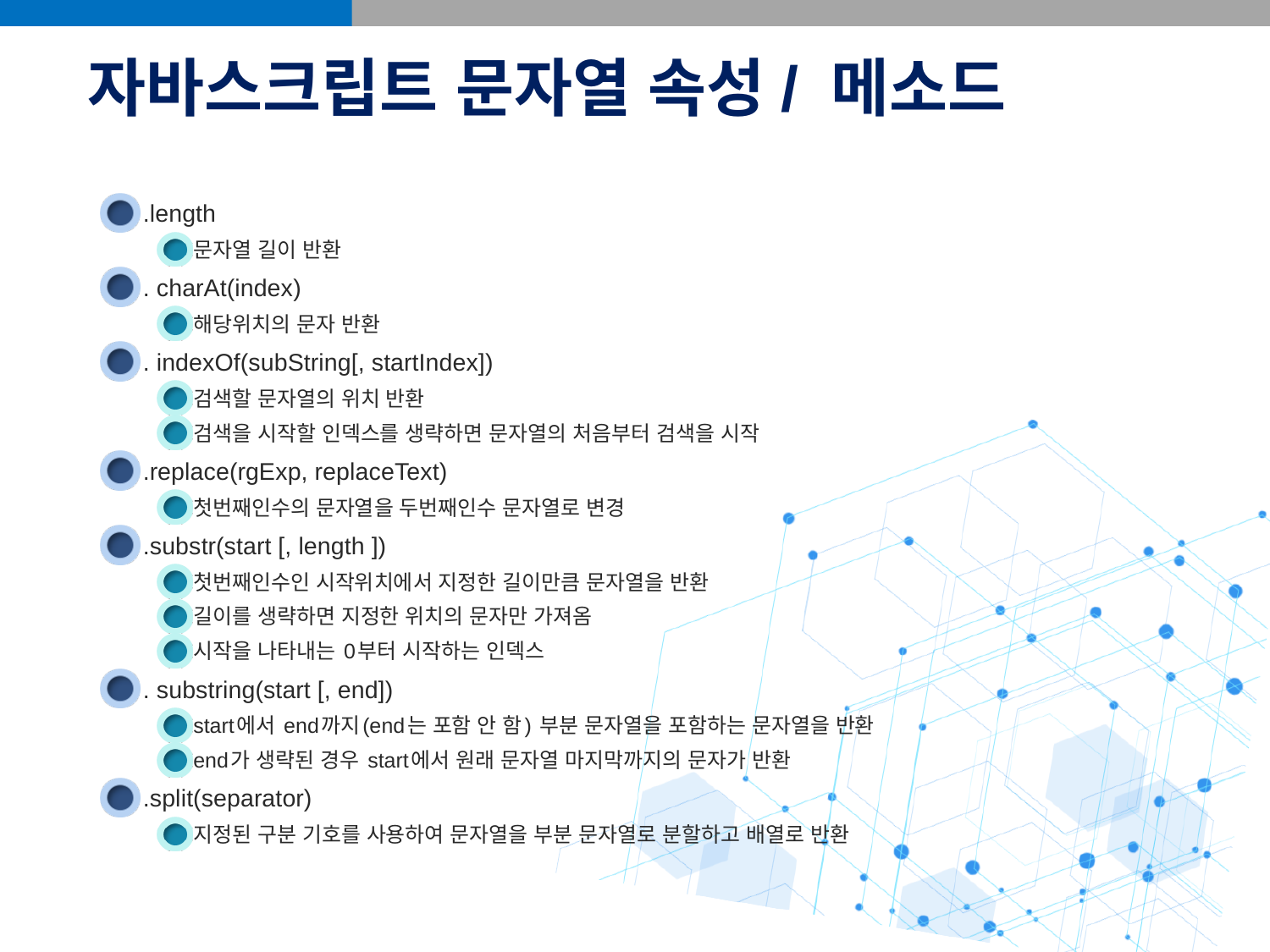

# 자바스크립트 문자열 속성/ 메소드
.length
문자열 길이 반환
. charAt(index)
해당위치의 문자 반환
. indexOf(subString[, startIndex])
검색할 문자열의 위치 반환
검색을 시작할 인덱스를 생략하면 문자열의 처음부터 검색을 시작
.replace(rgExp, replaceText)
첫번째인수의 문자열을 두번째인수 문자열로 변경
.substr(start [, length ])
첫번째인수인 시작위치에서 지정한 길이만큼 문자열을 반환
길이를 생략하면 지정한 위치의 문자만 가져옴
시작을 나타내는 0부터 시작하는 인덱스
. substring(start [, end])
start에서 end까지(end는 포함 안 함) 부분 문자열을 포함하는 문자열을 반환
end가 생략된 경우 start에서 원래 문자열 마지막까지의 문자가 반환
.split(separator)
지정된 구분 기호를 사용하여 문자열을 부분 문자열로 분할하고 배열로 반환